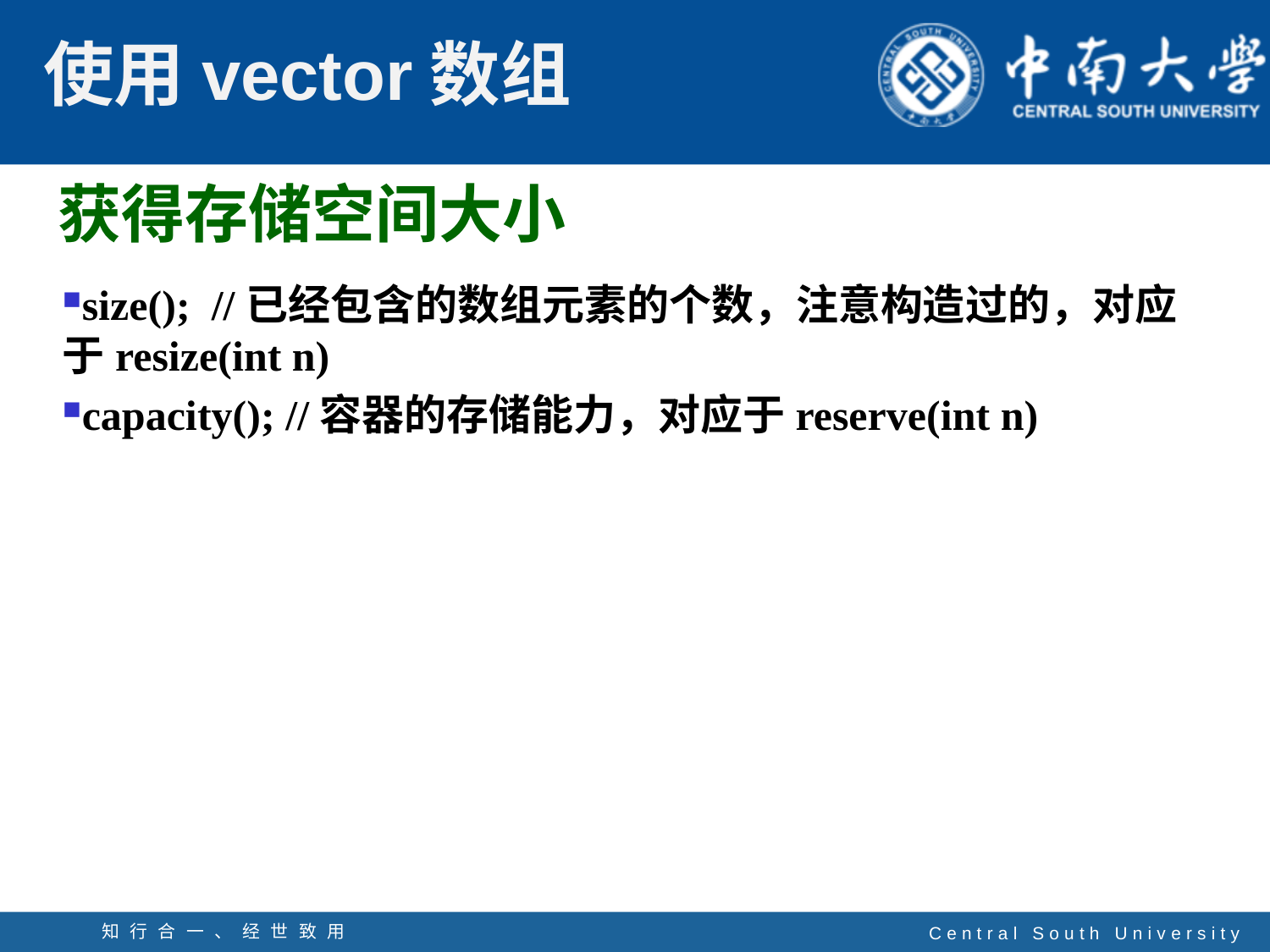

获得存储空间大小
size();  //已经包含的数组元素的个数，注意构造过的，对应于resize(int n)
capacity(); //容器的存储能力，对应于reserve(int n)

知行合一、经世致用
自强不息 厚德载物
Central South University
25